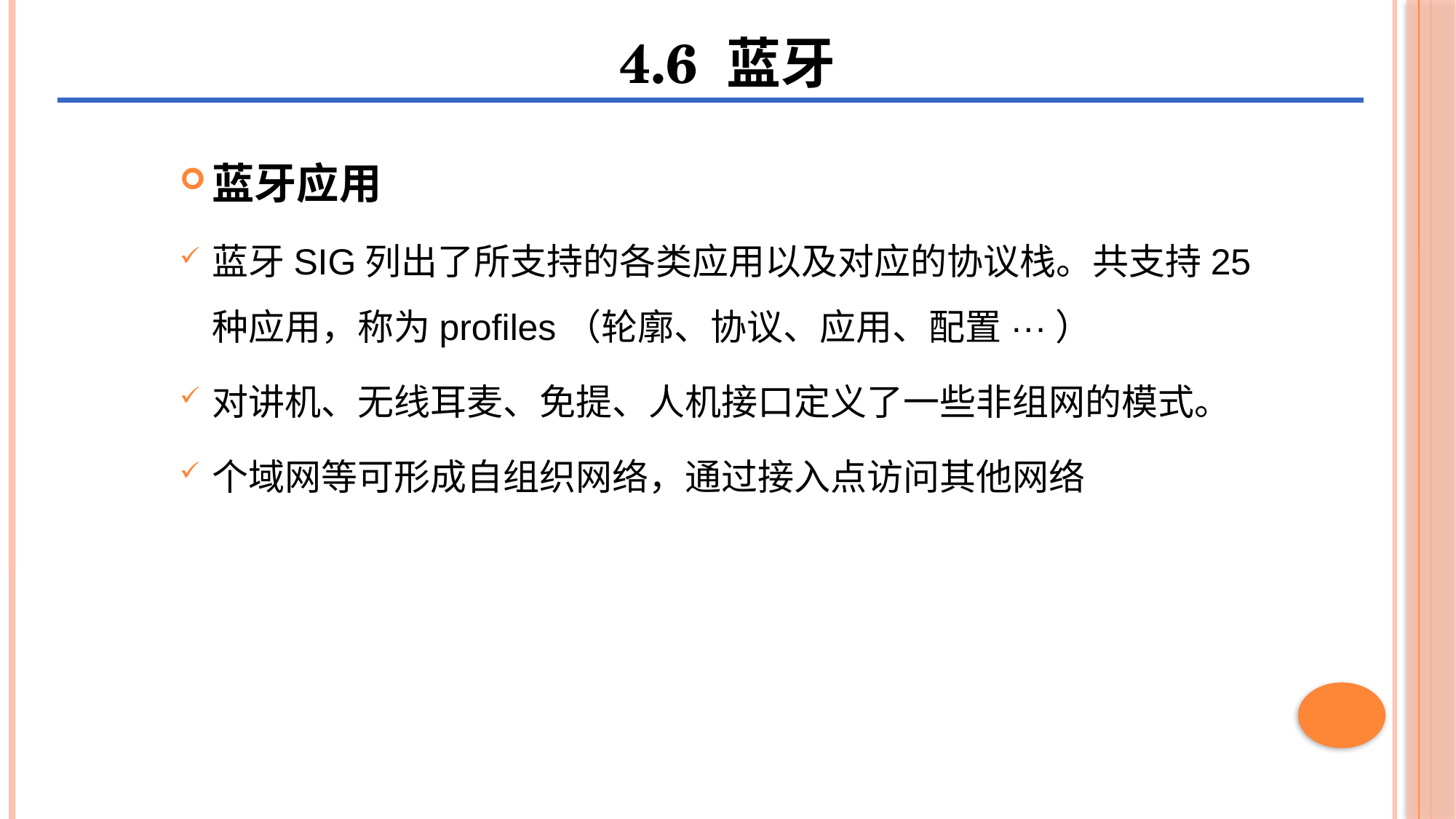

4.6 蓝牙
二、CSMA/CA协议
蓝牙应用
蓝牙SIG列出了所支持的各类应用以及对应的协议栈。共支持25种应用，称为profiles（轮廓、协议、应用、配置···）
对讲机、无线耳麦、免提、人机接口定义了一些非组网的模式。
个域网等可形成自组织网络，通过接入点访问其他网络